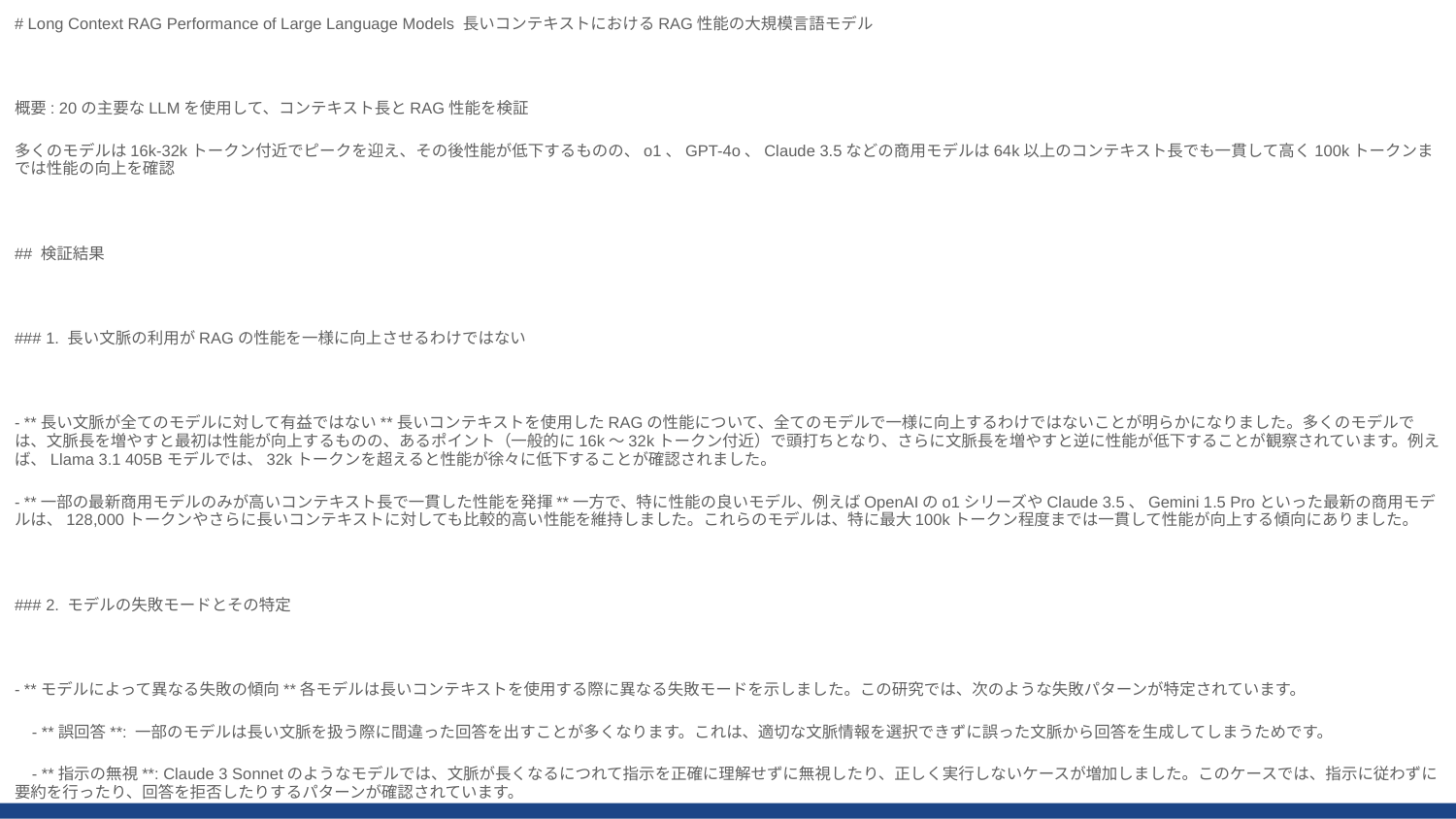

# Long Context RAG Performance of Large Language Models 長いコンテキストにおけるRAG性能の大規模言語モデル

概要: 20の主要なLLMを使用して、コンテキスト長とRAG性能を検証
多くのモデルは16k-32kトークン付近でピークを迎え、その後性能が低下するものの、o1、GPT-4o、Claude 3.5などの商用モデルは64k以上のコンテキスト長でも一貫して高く100kトークンまでは性能の向上を確認

## 検証結果

### 1. 長い文脈の利用がRAGの性能を一様に向上させるわけではない

- **長い文脈が全てのモデルに対して有益ではない**長いコンテキストを使用したRAGの性能について、全てのモデルで一様に向上するわけではないことが明らかになりました。多くのモデルでは、文脈長を増やすと最初は性能が向上するものの、あるポイント（一般的に16k〜32kトークン付近）で頭打ちとなり、さらに文脈長を増やすと逆に性能が低下することが観察されています。例えば、Llama 3.1 405Bモデルでは、32kトークンを超えると性能が徐々に低下することが確認されました。
- **一部の最新商用モデルのみが高いコンテキスト長で一貫した性能を発揮**一方で、特に性能の良いモデル、例えばOpenAIのo1シリーズやClaude 3.5、Gemini 1.5 Proといった最新の商用モデルは、128,000トークンやさらに長いコンテキストに対しても比較的高い性能を維持しました。これらのモデルは、特に最大100kトークン程度までは一貫して性能が向上する傾向にありました。

### 2. モデルの失敗モードとその特定

- **モデルによって異なる失敗の傾向**各モデルは長いコンテキストを使用する際に異なる失敗モードを示しました。この研究では、次のような失敗パターンが特定されています。
    - **誤回答**: 一部のモデルは長い文脈を扱う際に間違った回答を出すことが多くなります。これは、適切な文脈情報を選択できずに誤った文脈から回答を生成してしまうためです。
    - **指示の無視**: Claude 3 Sonnetのようなモデルでは、文脈が長くなるにつれて指示を正確に理解せずに無視したり、正しく実行しないケースが増加しました。このケースでは、指示に従わずに要約を行ったり、回答を拒否したりするパターンが確認されています。
    - **著作権上の懸念による回答拒否**: Claude 3 Sonnetでは、長い文脈に対して回答を行わず、特に著作権に関する懸念を理由に回答を拒否することが多く見られました。このような挙動は、モデルが文脈の長さによる不確実性を避けるためと考えられます。
    - **過剰なフィルタリングによるタスク失敗**: 特にGemini 1.5 Proでは、セーフティフィルターが過剰に作動し、長いコンテキストでの質問に対して回答を拒否することが頻繁に見られました。このことは、特にWikipediaに基づいたデータセットで顕著でした。

### 3. 長いコンテキストを直接LLMに入力することの利点と課題

- **コンテキストサイズが小さい場合にはRAGなしでも対応可能**対象とするコーパスが128kトークン以下（またはGeminiの場合は2百万トークン以下）である場合、RAGの取得ステップを省略し、全てのデータをLLMのコンテキストウィンドウに直接入力することが可能であるという結果が示されています。これは、モデル開発者にとっては、取得処理を省略してよりシンプルな開発が可能になる可能性を意味します。しかし、この方法は非常にコストがかかるため、現状では効率的とは言えません。
- **高コストの問題**長い文脈を使用することは、通常のRAGに比べて非常に高コストです。例えば、128kトークンを入力する場合、GPT-4oでは$0.32、o1-previewでは$1.92といったコストがかかります。これに対して、従来のRAGワークフローでは関連する数個の文書のみを取得して使用するため、コスト効率がはるかに良好です。バッチ推論やコーパスキャッシュを活用することでコストを削減する余地があるものの、実用面での課題が残ります。

### 4. 各モデルの性能比較と特徴

- **OpenAI o1の卓越した性能**OpenAI o1モデルは特に高い性能を示し、GPT-4やGPT-4oを上回る結果を達成しました。この成功の要因として、o1が持つテスト時の計算能力の向上が挙げられており、これにより、紛らわしい質問にも対応し、無関係な文書に惑わされにくくなったと考えられています。
- **他モデルとの比較**Gemini 1.5 ProおよびFlashモデルは、128,000トークンまでの範囲ではo1やGPT-4oに比べて回答の正確性が低いものの、2百万トークンという非常に長い文脈長に対しても一貫した性能を維持しました。これにより、将来的な長いコンテキスト対応におけるLLMの可能性が示唆されています。

### 5. 考察と今後の方向性

- **長いコンテキストの有効性の限界**この研究の結果は、長いコンテキストが必ずしも全てのモデルやデータセットに対して有効とは限らないことを示唆しています。多くのモデルは、16k〜32kトークンを超えると性能が低下するため、長いコンテキストを無制限に使用するのではなく、適切な長さを見極める必要があります。
- **モデルのトレーニングとコンテキストの相関**Claude 3 SonnetやGemini 1.5 Proが長いコンテキストで失敗する原因として、これらのモデルのトレーニングが短いコンテキストに焦点を当てて行われた可能性が挙げられます。特に、短いコンテキストでのヘルプフルネス（有用性）に対するトレーニングが、長いコンテキストでのヘルプフルネスにうまく適用されなかったことが考えられます。このような挙動は、異なるプロンプト長におけるモデルの調整が必要であることを示しています。

この研究では、長いコンテキストを使用したRAGの可能性と限界を詳細に検証し、各モデルの異なる性能や失敗モードを具体的に明らかにしました。長いコンテキストを持つLLMの開発においては、性能向上のための最適なコンテキスト長を理解し、コストと精度のバランスを考慮することが重要です。